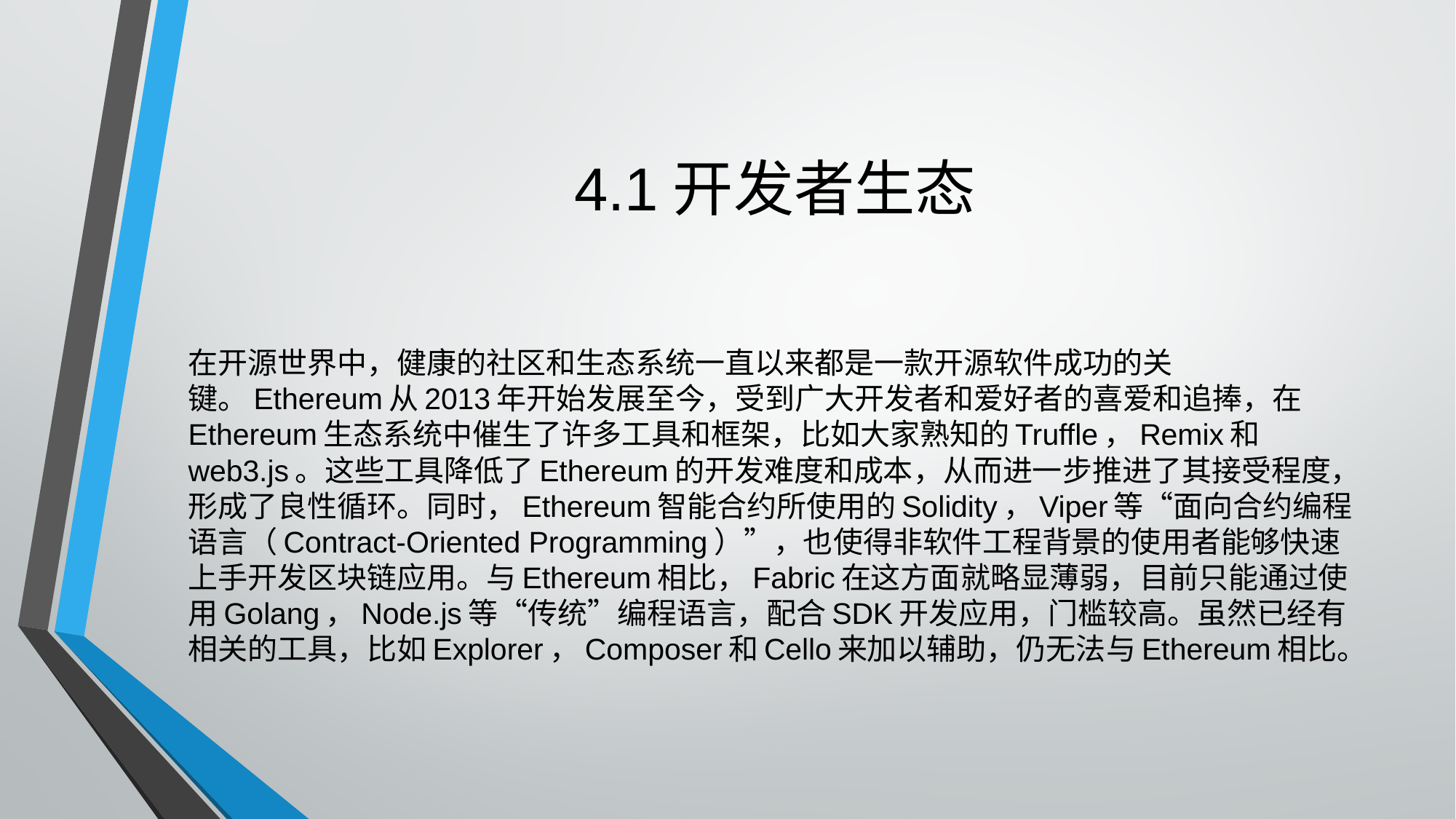

# 4.1开发者生态
在开源世界中，健康的社区和生态系统一直以来都是一款开源软件成功的关键。Ethereum从2013年开始发展至今，受到广大开发者和爱好者的喜爱和追捧，在Ethereum生态系统中催生了许多工具和框架，比如大家熟知的Truffle，Remix和web3.js。这些工具降低了Ethereum的开发难度和成本，从而进一步推进了其接受程度，形成了良性循环。同时，Ethereum智能合约所使用的Solidity，Viper等“面向合约编程语言（Contract-Oriented Programming）”，也使得非软件工程背景的使用者能够快速上手开发区块链应用。与Ethereum相比，Fabric在这方面就略显薄弱，目前只能通过使用Golang，Node.js等“传统”编程语言，配合SDK开发应用，门槛较高。虽然已经有相关的工具，比如Explorer，Composer和Cello来加以辅助，仍无法与Ethereum相比。